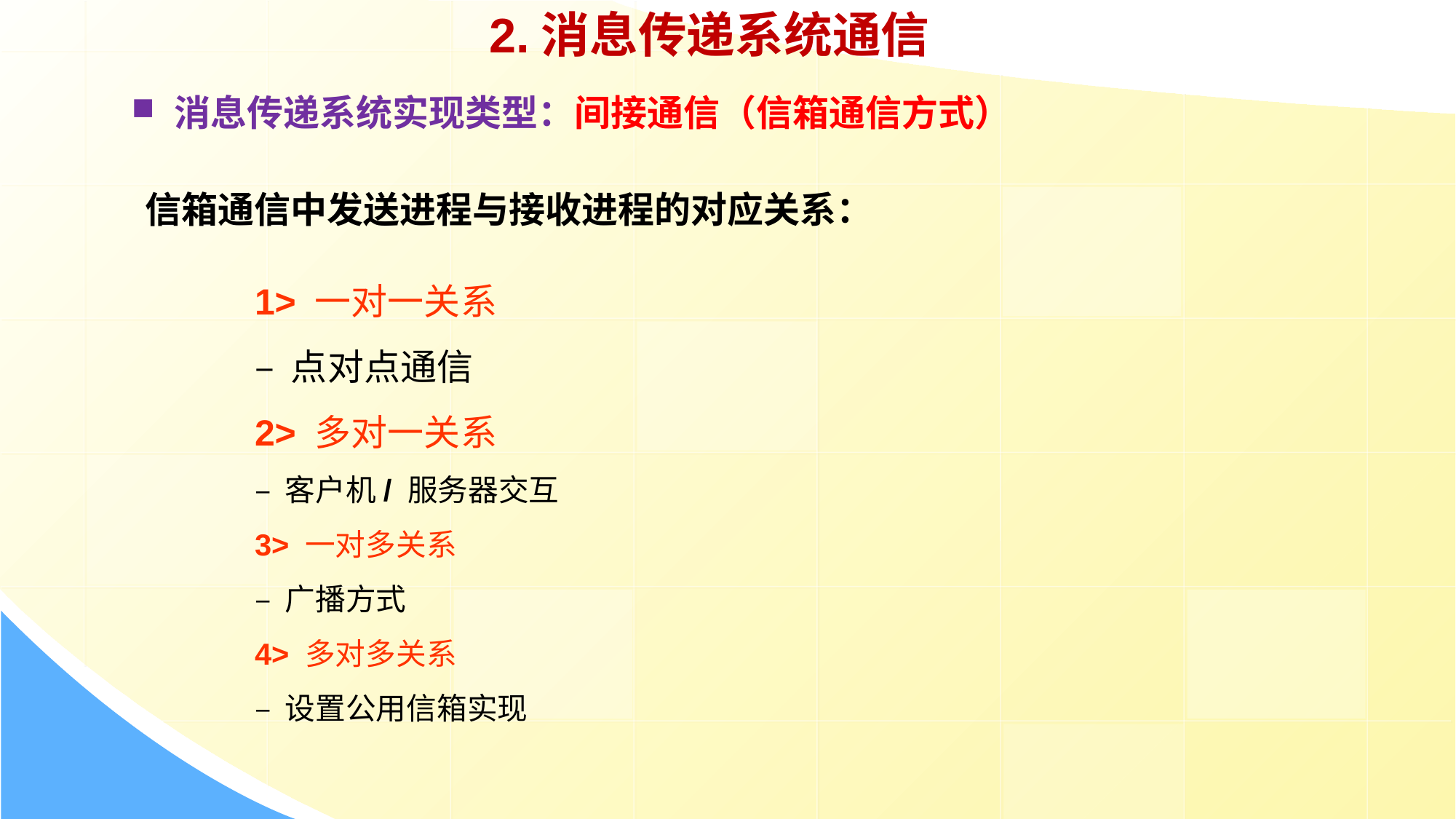

2.消息传递系统通信
 消息传递系统实现类型：间接通信（信箱通信方式）
信箱通信中发送进程与接收进程的对应关系：
1> 一对一关系
– 点对点通信
2> 多对一关系
– 客户机/ 服务器交互
3> 一对多关系
– 广播方式
4> 多对多关系
– 设置公用信箱实现